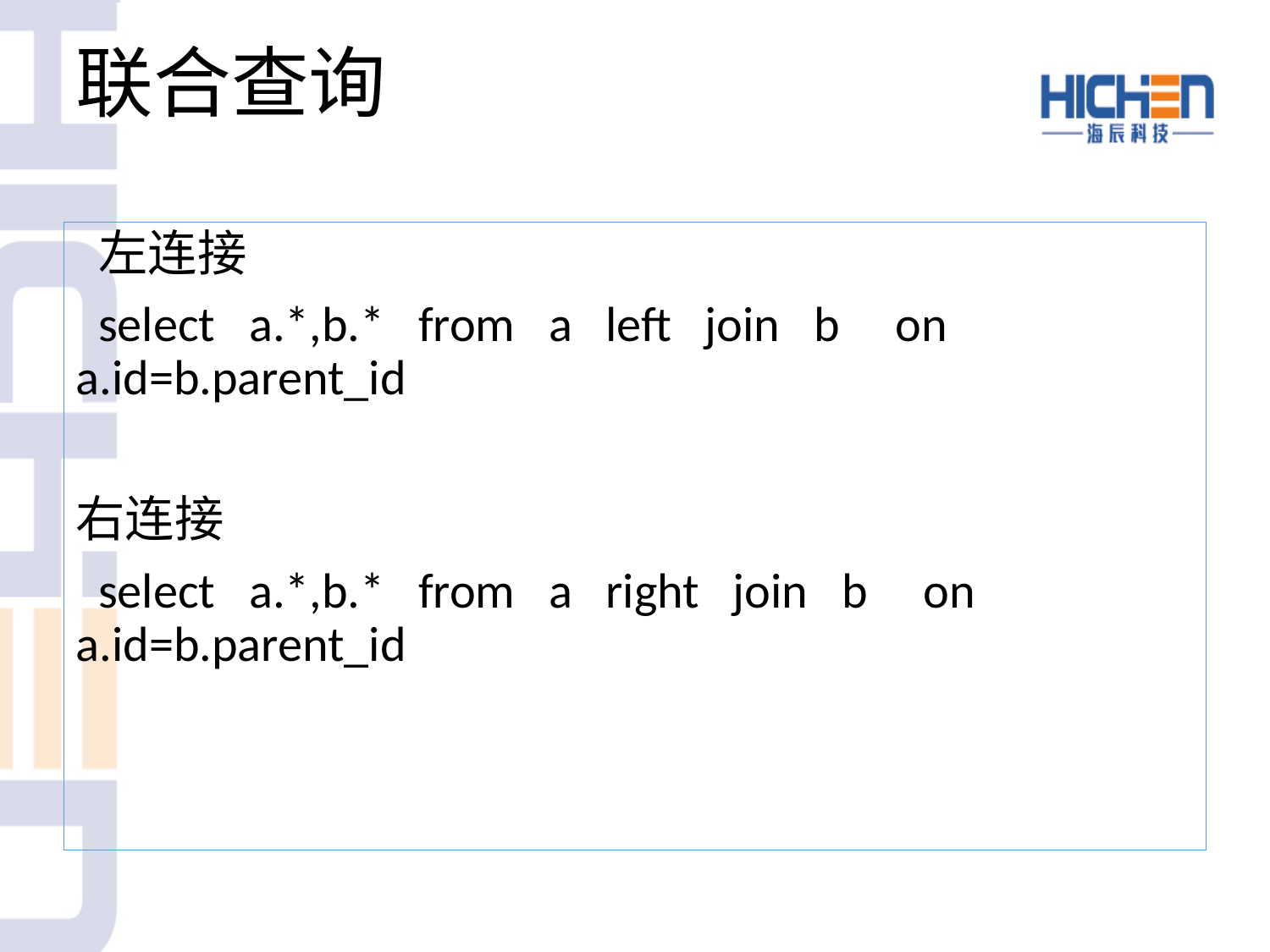

# 联合查询
 左连接
  select   a.*,b.*   from   a   left   join   b     on   a.id=b.parent_id

右连接
  select   a.*,b.*   from   a   right   join   b     on   a.id=b.parent_id